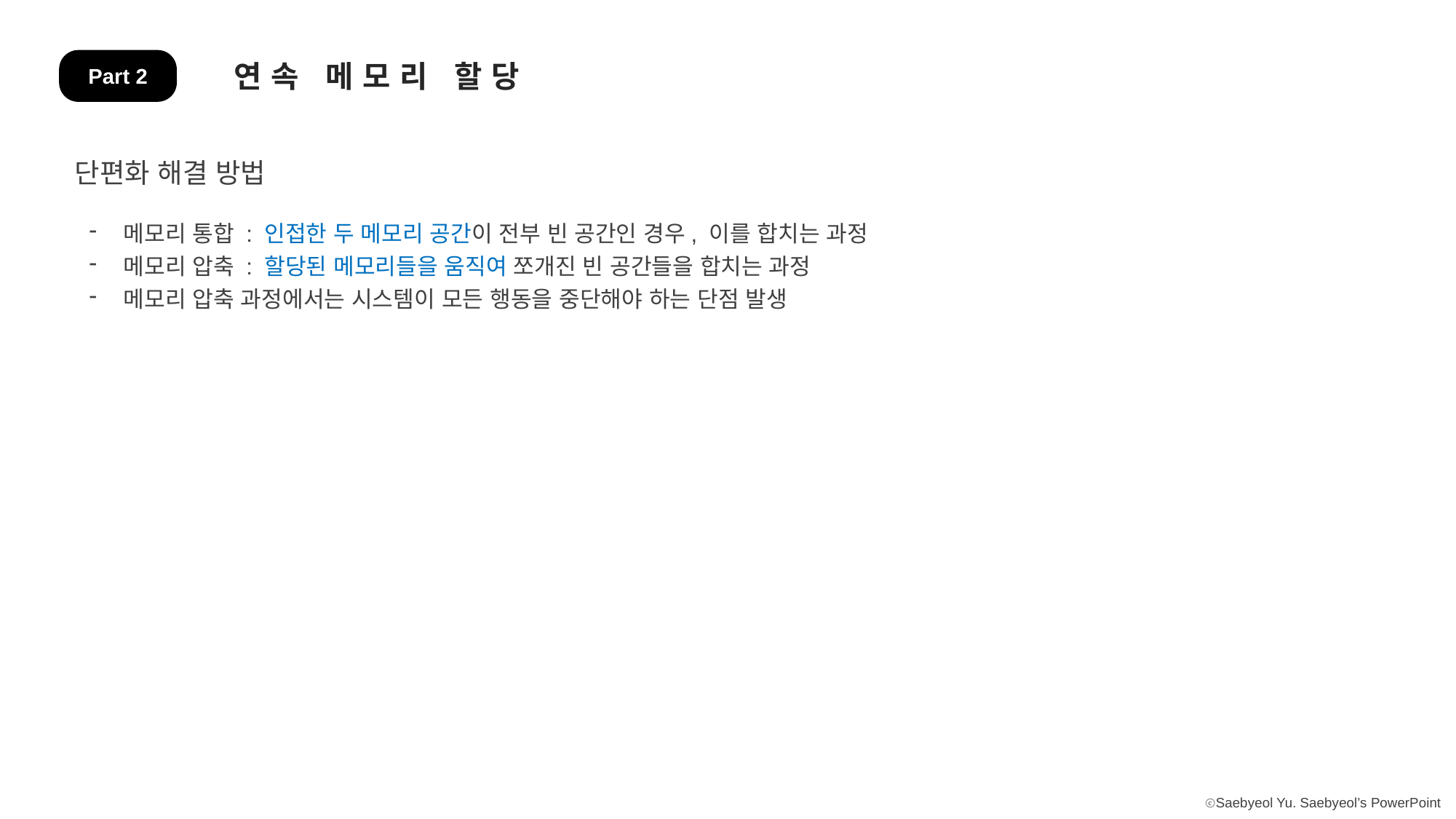

연속 메모리 할당
Part 2
단편화 해결 방법
메모리 통합 : 인접한 두 메모리 공간이 전부 빈 공간인 경우, 이를 합치는 과정
메모리 압축 : 할당된 메모리들을 움직여 쪼개진 빈 공간들을 합치는 과정
메모리 압축 과정에서는 시스템이 모든 행동을 중단해야 하는 단점 발생